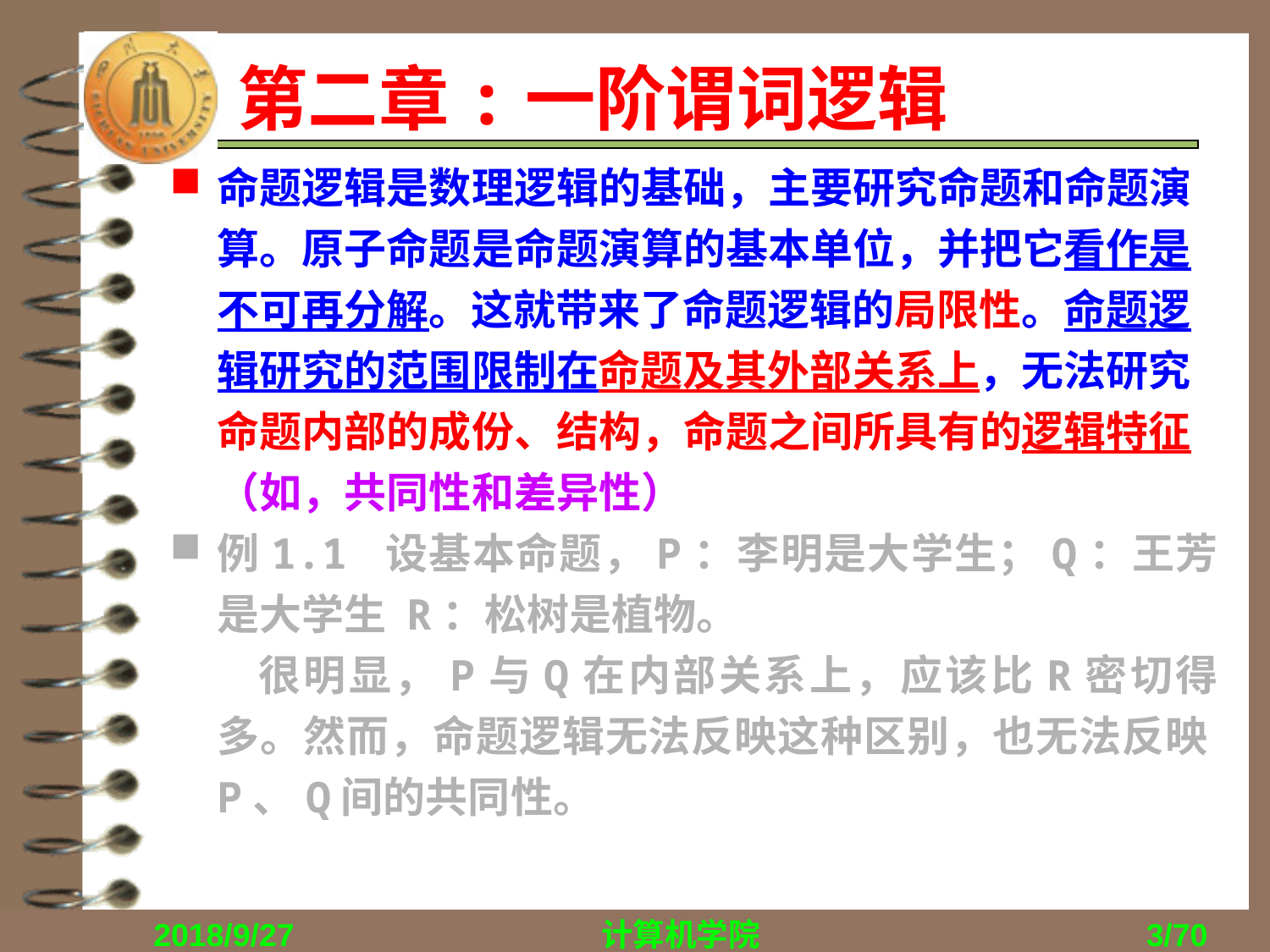

# 第二章:一阶谓词逻辑
命题逻辑是数理逻辑的基础，主要研究命题和命题演算。原子命题是命题演算的基本单位，并把它看作是不可再分解。这就带来了命题逻辑的局限性。命题逻辑研究的范围限制在命题及其外部关系上，无法研究命题内部的成份、结构，命题之间所具有的逻辑特征（如，共同性和差异性）
例1.1 设基本命题，P：李明是大学生；Q：王芳是大学生 R：松树是植物。
      很明显，P与Q在内部关系上，应该比R密切得多。然而，命题逻辑无法反映这种区别，也无法反映P、Q间的共同性。
2018/9/27
计算机学院
3/70